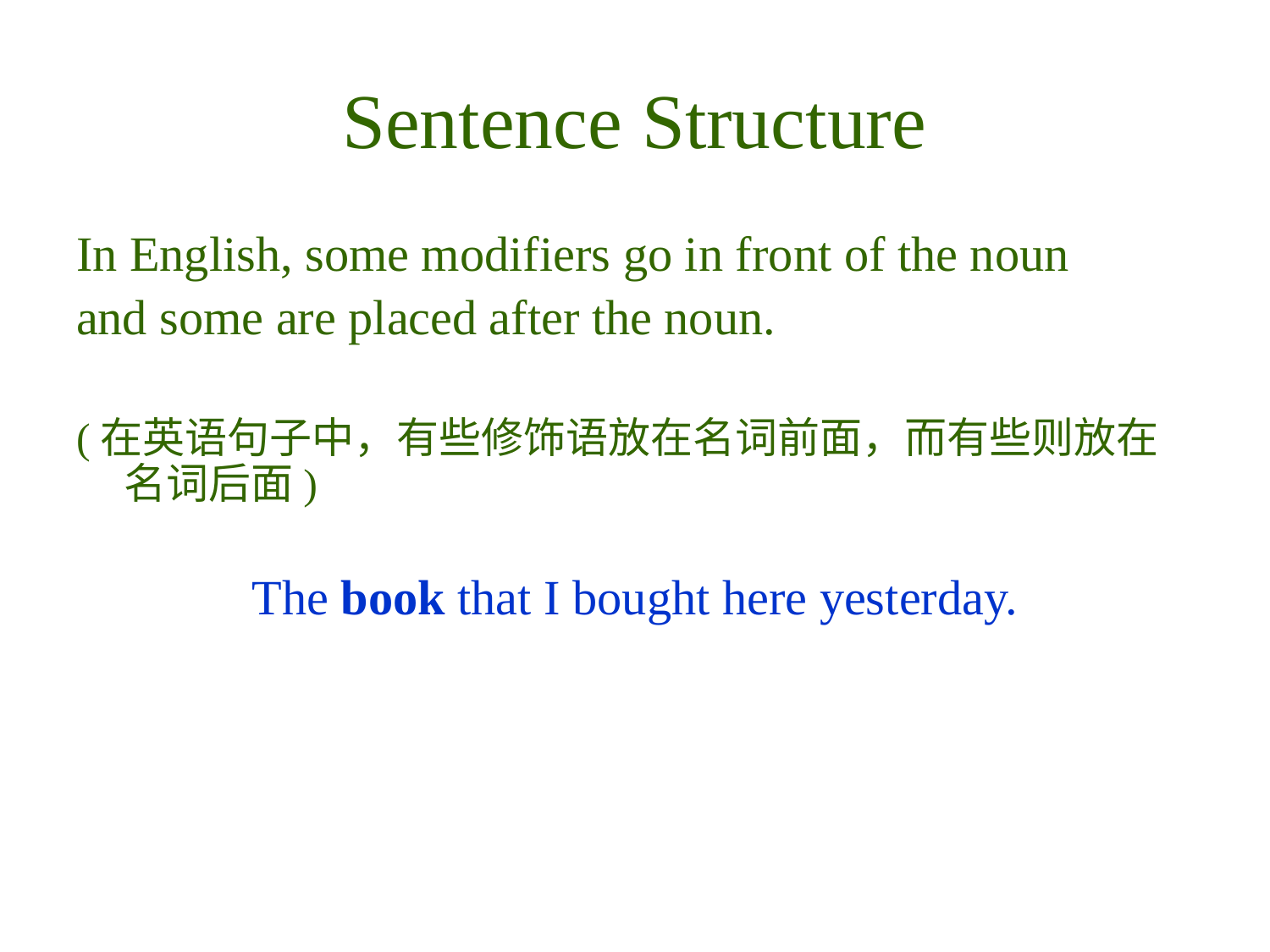

# Sentence Structure
In English, some modifiers go in front of the noun
and some are placed after the noun.

(在英语句子中，有些修饰语放在名词前面，而有些则放在名词后面)

The book that I bought here yesterday.